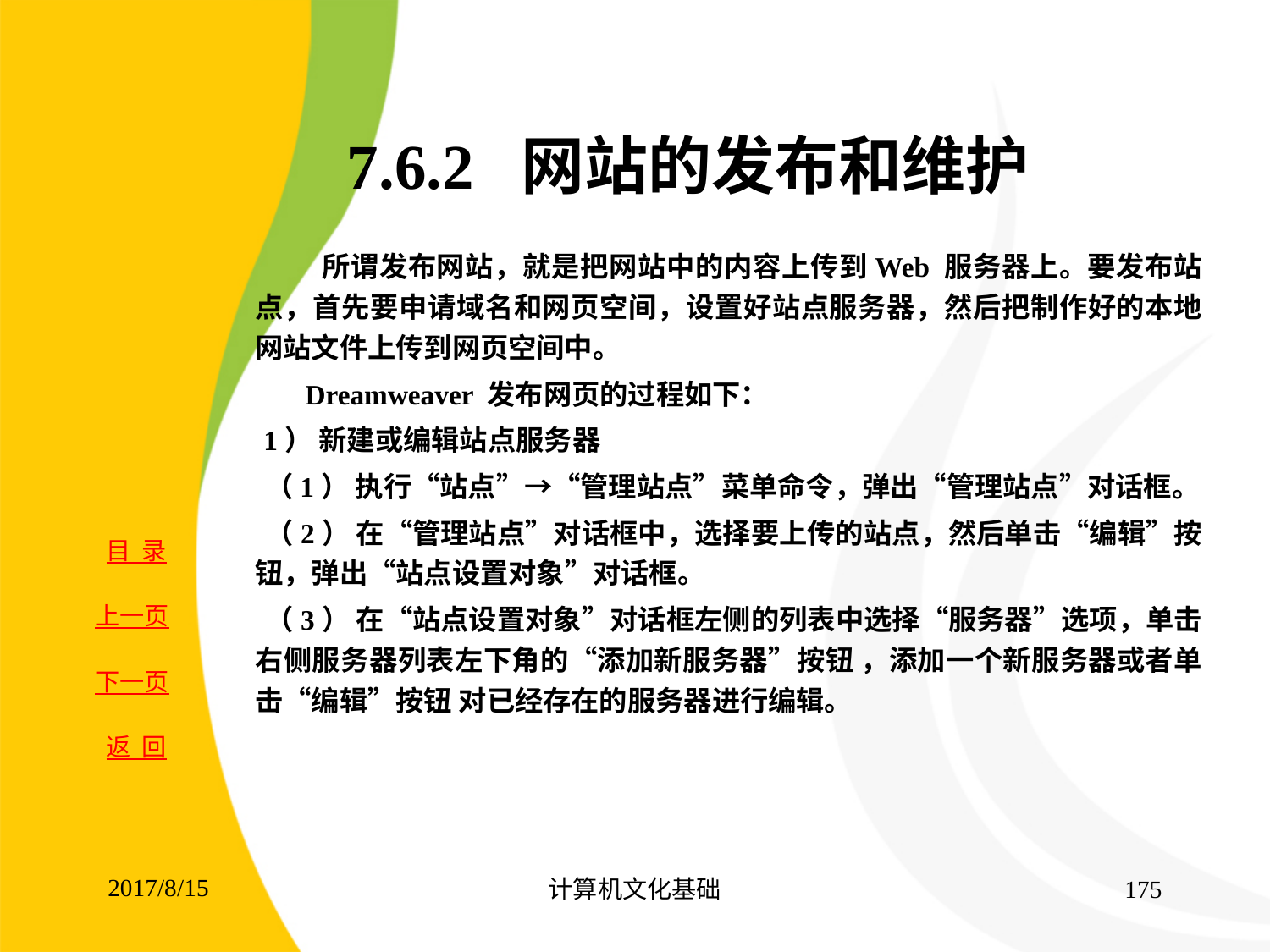

# 7.6.2  网站的发布和维护
                       所谓发布网站，就是把网站中的内容上传到Web 服务器上。要发布站点，首先要申请域名和网页空间，设置好站点服务器，然后把制作好的本地网站文件上传到网页空间中。
              Dreamweaver 发布网页的过程如下：
        1） 新建或编辑站点服务器
        （1） 执行“站点”→“管理站点”菜单命令，弹出“管理站点”对话框。
        （2） 在“管理站点”对话框中，选择要上传的站点，然后单击“编辑”按钮，弹出“站点设置对象”对话框。
        （3） 在“站点设置对象”对话框左侧的列表中选择“服务器”选项，单击右侧服务器列表左下角的“添加新服务器”按钮 ，添加一个新服务器或者单击“编辑”按钮 对已经存在的服务器进行编辑。
2017/8/15
计算机文化基础
175